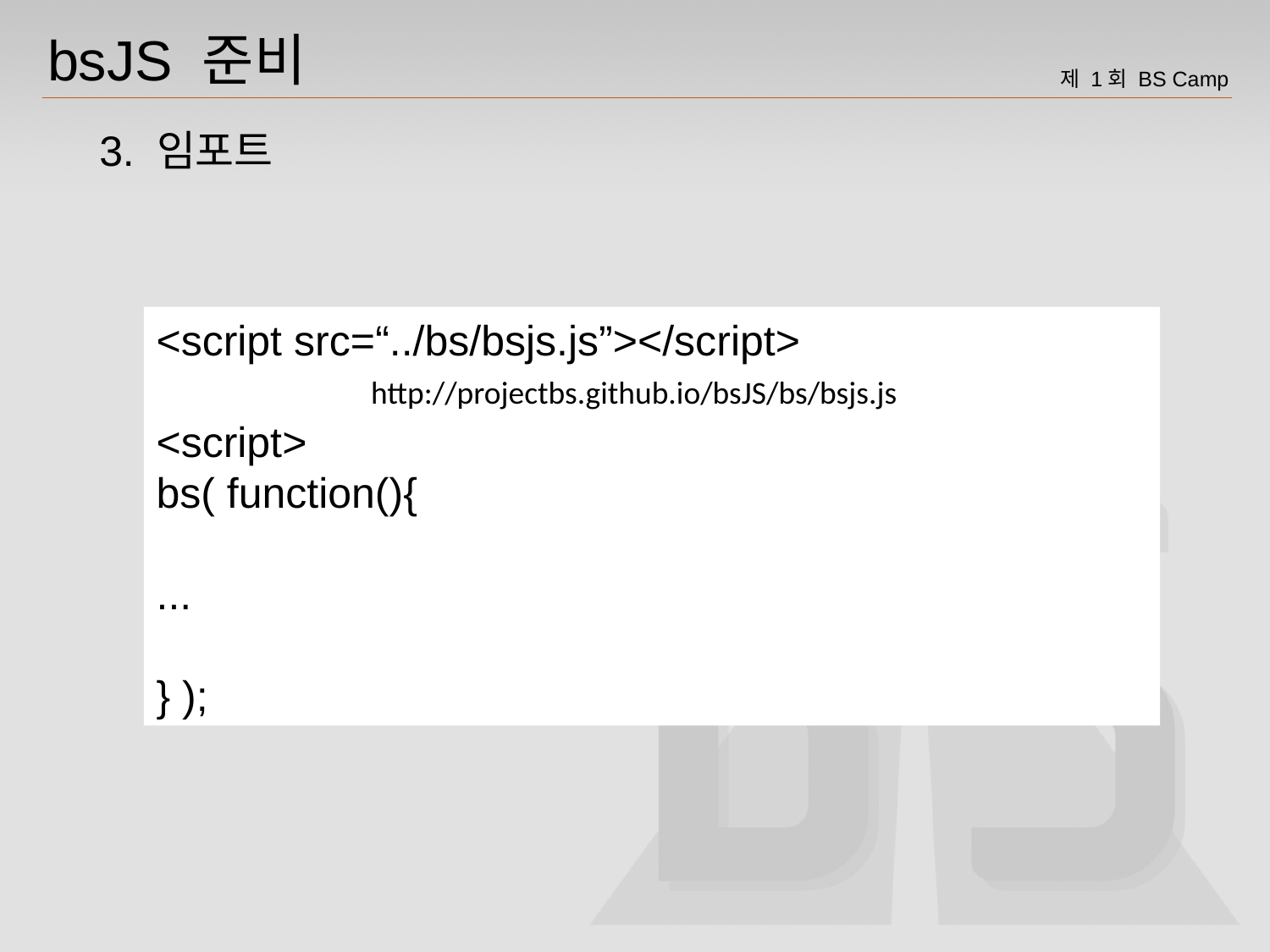

bsJS 준비
3. 임포트
<script src=“../bs/bsjs.js”></script>

<script>
bs( function(){

...

} );
http://projectbs.github.io/bsJS/bs/bsjs.js